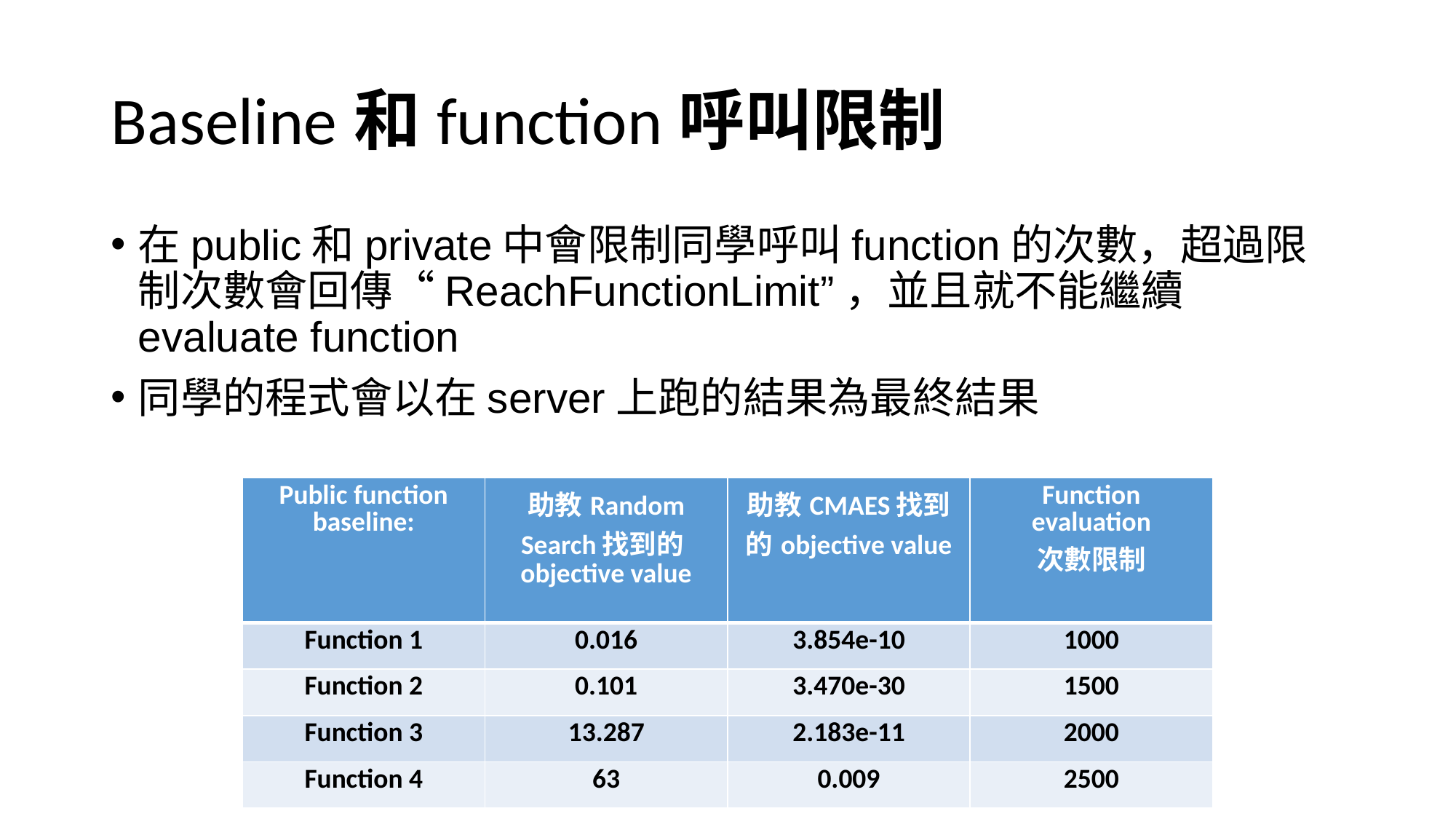

# Baseline和function呼叫限制
在public和private中會限制同學呼叫function的次數，超過限制次數會回傳“ReachFunctionLimit”，並且就不能繼續evaluate function
同學的程式會以在server上跑的結果為最終結果

| Public function baseline: | 助教Random Search找到的objective value | 助教CMAES找到的objective value | Function evaluation 次數限制 |
| --- | --- | --- | --- |
| Function 1 | 0.016 | 3.854e-10 | 1000 |
| Function 2 | 0.101 | 3.470e-30 | 1500 |
| Function 3 | 13.287 | 2.183e-11 | 2000 |
| Function 4 | 63 | 0.009 | 2500 |